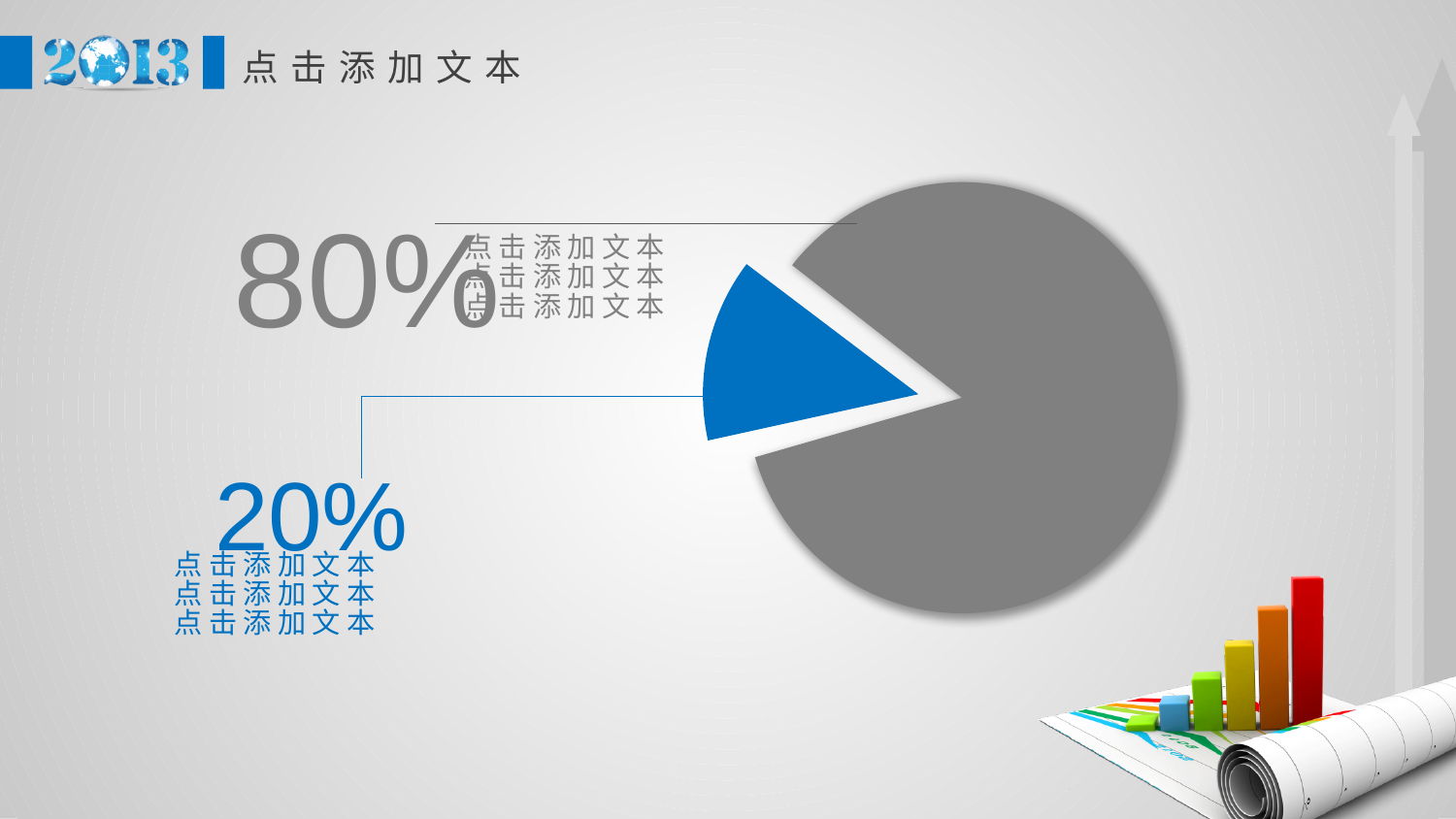

点击添加文本

80%
点击添加文本
点击添加文本
点击添加文本

20%
点击添加文本
点击添加文本
点击添加文本